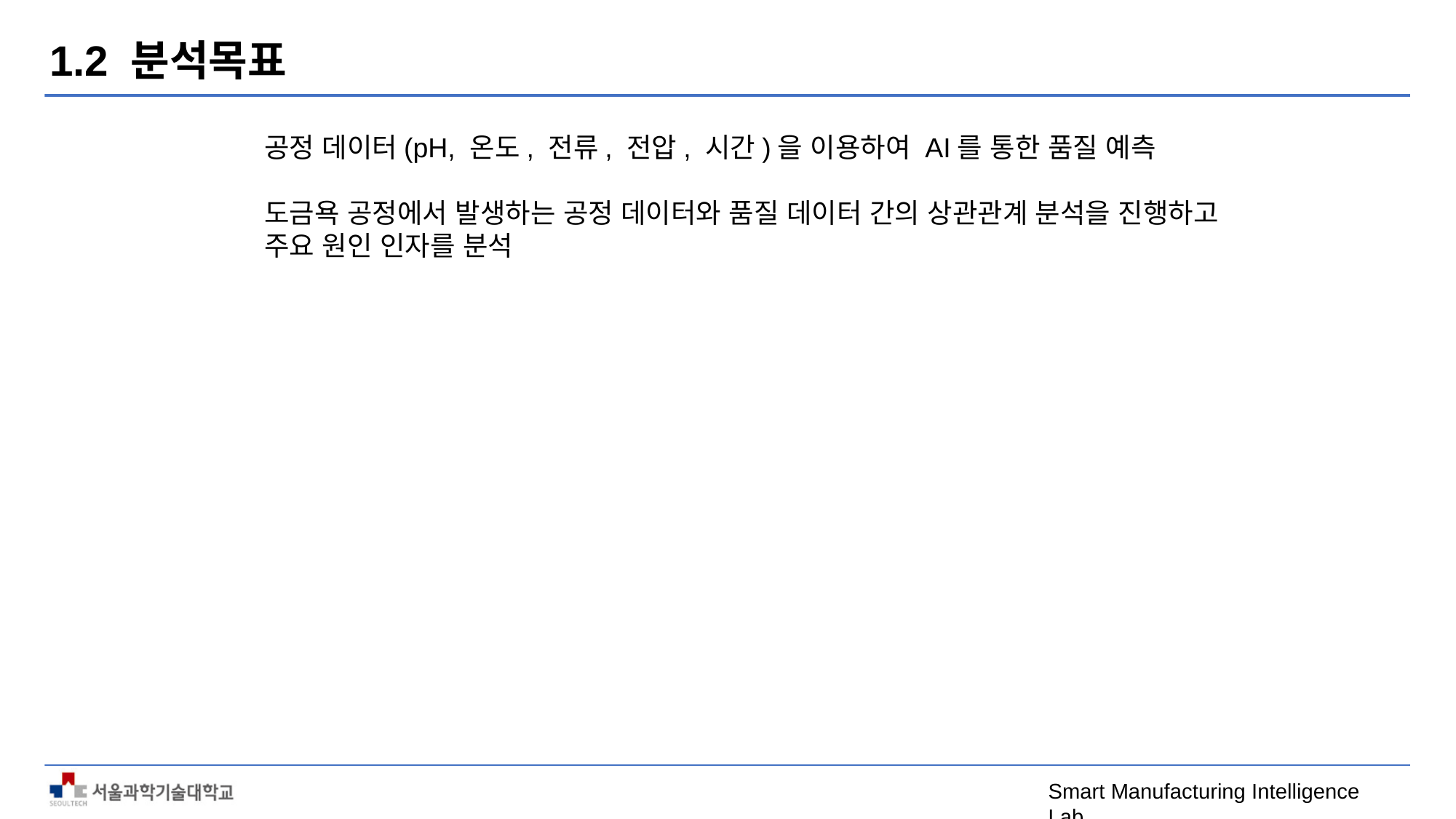

1.2 분석목표
공정 데이터(pH, 온도, 전류, 전압, 시간)을 이용하여 AI를 통한 품질 예측

도금욕 공정에서 발생하는 공정 데이터와 품질 데이터 간의 상관관계 분석을 진행하고
주요 원인 인자를 분석